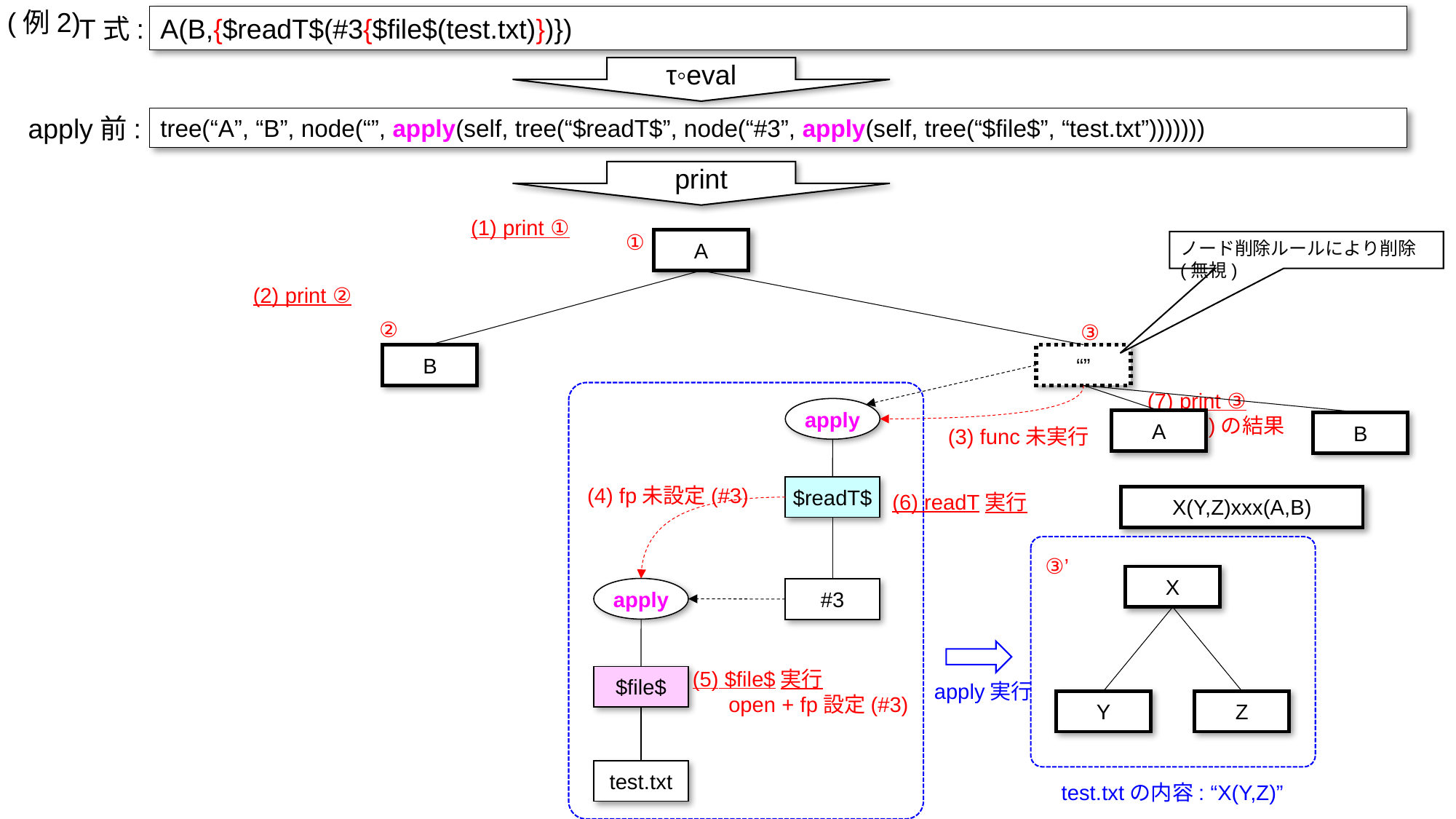

(例2)
T式:
A(B,{$readT$(#3{$file$(test.txt)})})
τ◦eval
apply前:
tree(“A”, “B”, node(“”, apply(self, tree(“$readT$”, node(“#3”, apply(self, tree(“$file$”, “test.txt”)))))))
print
(1) print ①
①
A
ノード削除ルールにより削除(無視)
(2) print ②
②
③
B
“”
(7) print ③
     =(6)の結果

apply
A
B
(3) func未実行
(4) fp未設定(#3)
$readT$
(6) readT実行
X(Y,Z)xxx(A,B)

③’
X
apply
#3

(5) $file$実行
      open + fp設定(#3)
$file$
apply実行
Y
Z
test.txt
test.txtの内容: “X(Y,Z)”